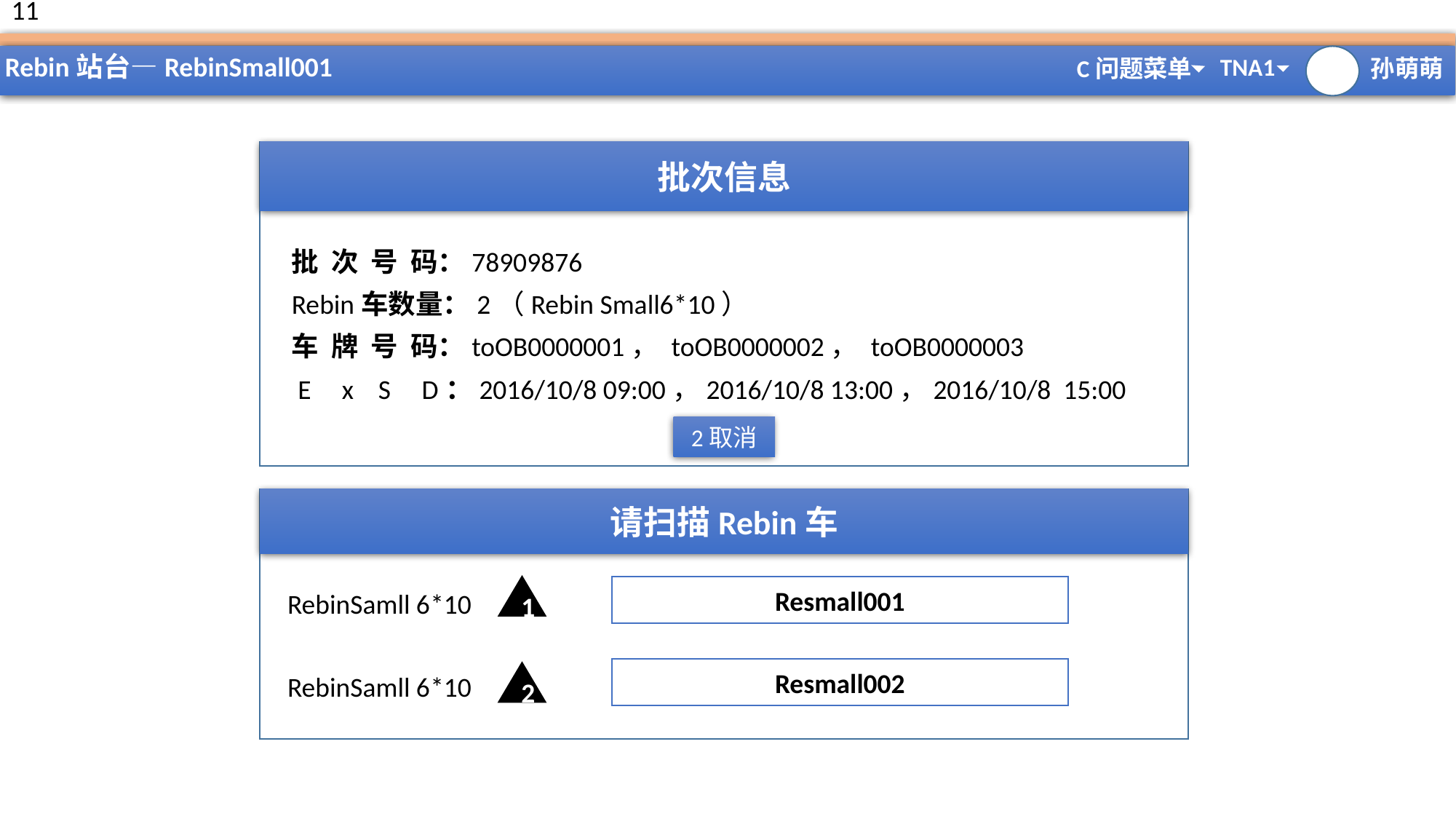

# 11
Rebin站台—RebinSmall001

批次信息
批  次  号  码：78909876
Rebin车数量：2（Rebin Small6*10）
车  牌  号  码：toOB0000001， toOB0000002， toOB0000003
 E     x    S     D：2016/10/8 09:00，2016/10/8 13:00，2016/10/8  15:00
2取消

请扫描Rebin车
RebinSamll 6*10
Resmall001
1
RebinSamll 6*10
Resmall002
2